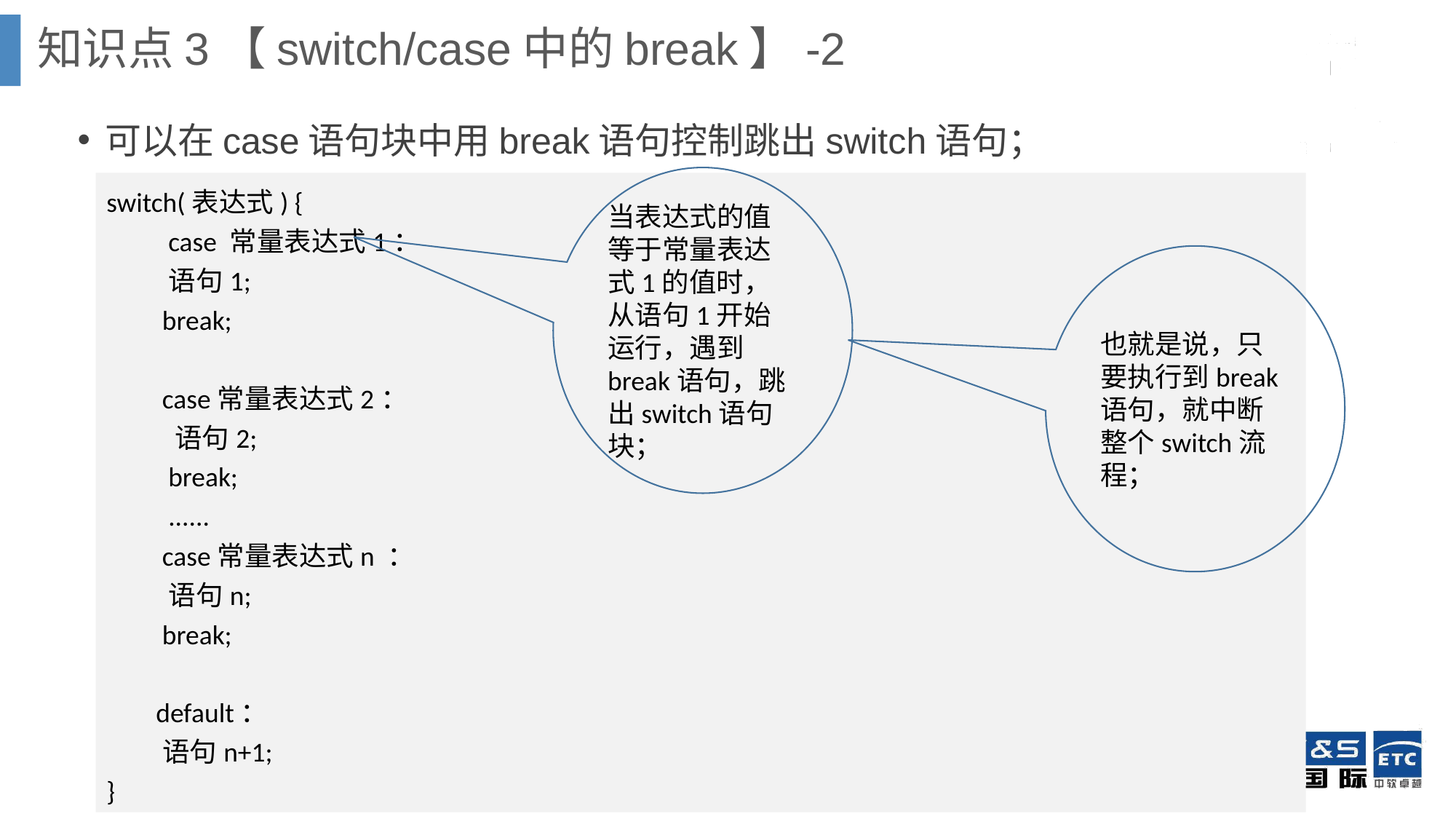

知识点3【switch/case中的break】-2
可以在case语句块中用break语句控制跳出switch语句；
当表达式的值等于常量表达式1的值时，从语句1开始运行，遇到break语句，跳出switch语句块；
switch(表达式) {
          case 常量表达式1：
         语句1;
         break;

         case常量表达式2：
          语句2;
          break;
          ......
         case常量表达式n ：
         语句n;
         break;

        default：
        语句n+1;
}
也就是说，只要执行到break语句，就中断整个switch流程；